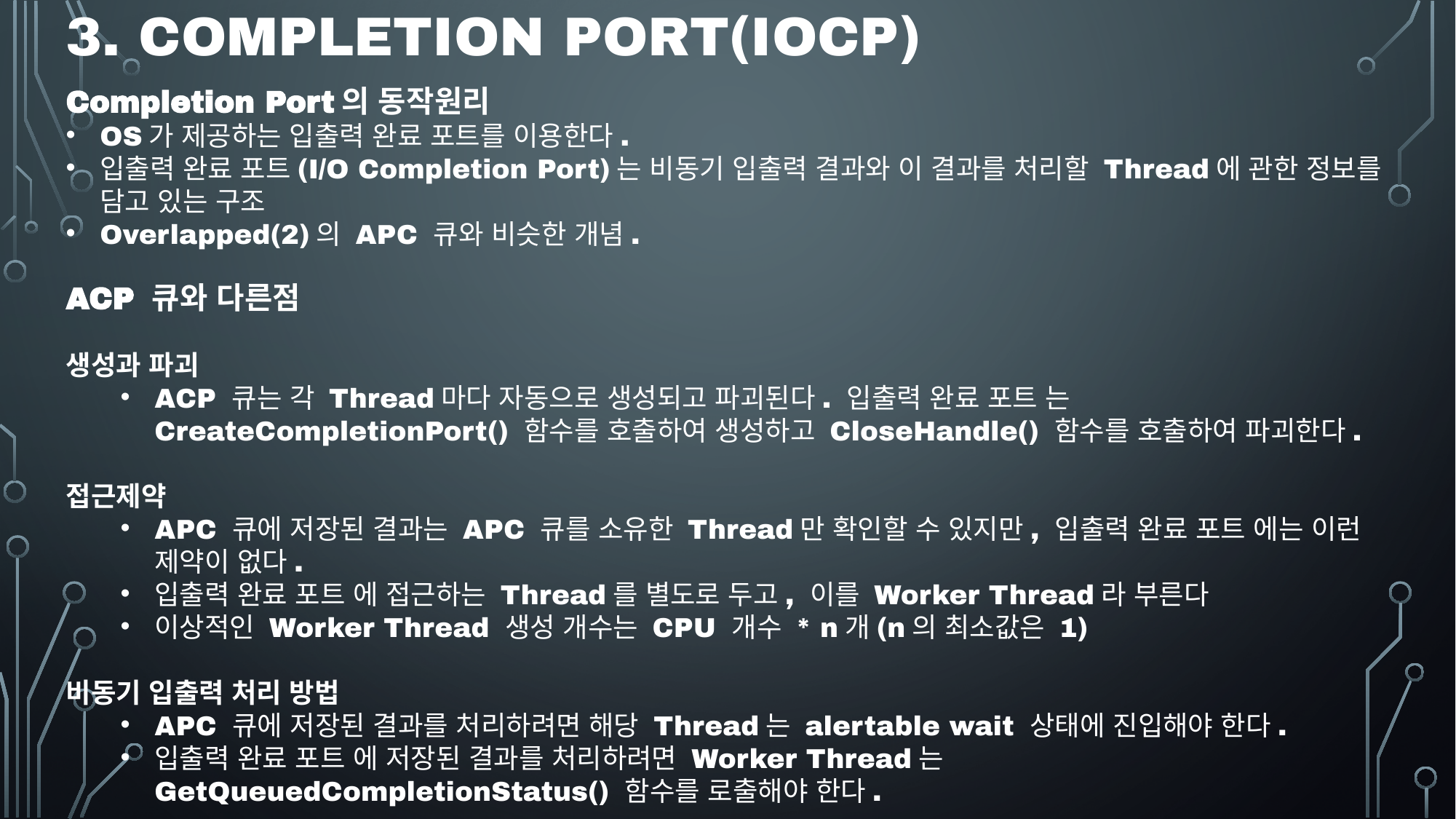

# 3. Completion port(iocp)
Completion Port의 동작원리
OS가 제공하는 입출력 완료 포트를 이용한다.
입출력 완료 포트(I/O Completion Port)는 비동기 입출력 결과와 이 결과를 처리할 Thread에 관한 정보를 담고 있는 구조
Overlapped(2)의 APC 큐와 비슷한 개념.

ACP 큐와 다른점

생성과 파괴
ACP 큐는 각 Thread마다 자동으로 생성되고 파괴된다. 입출력 완료 포트 는 CreateCompletionPort() 함수를 호출하여 생성하고 CloseHandle() 함수를 호출하여 파괴한다.

접근제약
APC 큐에 저장된 결과는 APC 큐를 소유한 Thread만 확인할 수 있지만, 입출력 완료 포트 에는 이런 제약이 없다.
입출력 완료 포트 에 접근하는 Thread를 별도로 두고, 이를 Worker Thread라 부른다
이상적인 Worker Thread 생성 개수는 CPU 개수 * n개(n의 최소값은 1)

비동기 입출력 처리 방법
APC 큐에 저장된 결과를 처리하려면 해당 Thread는 alertable wait 상태에 진입해야 한다.
입출력 완료 포트 에 저장된 결과를 처리하려면 Worker Thread는 GetQueuedCompletionStatus() 함수를 로출해야 한다.